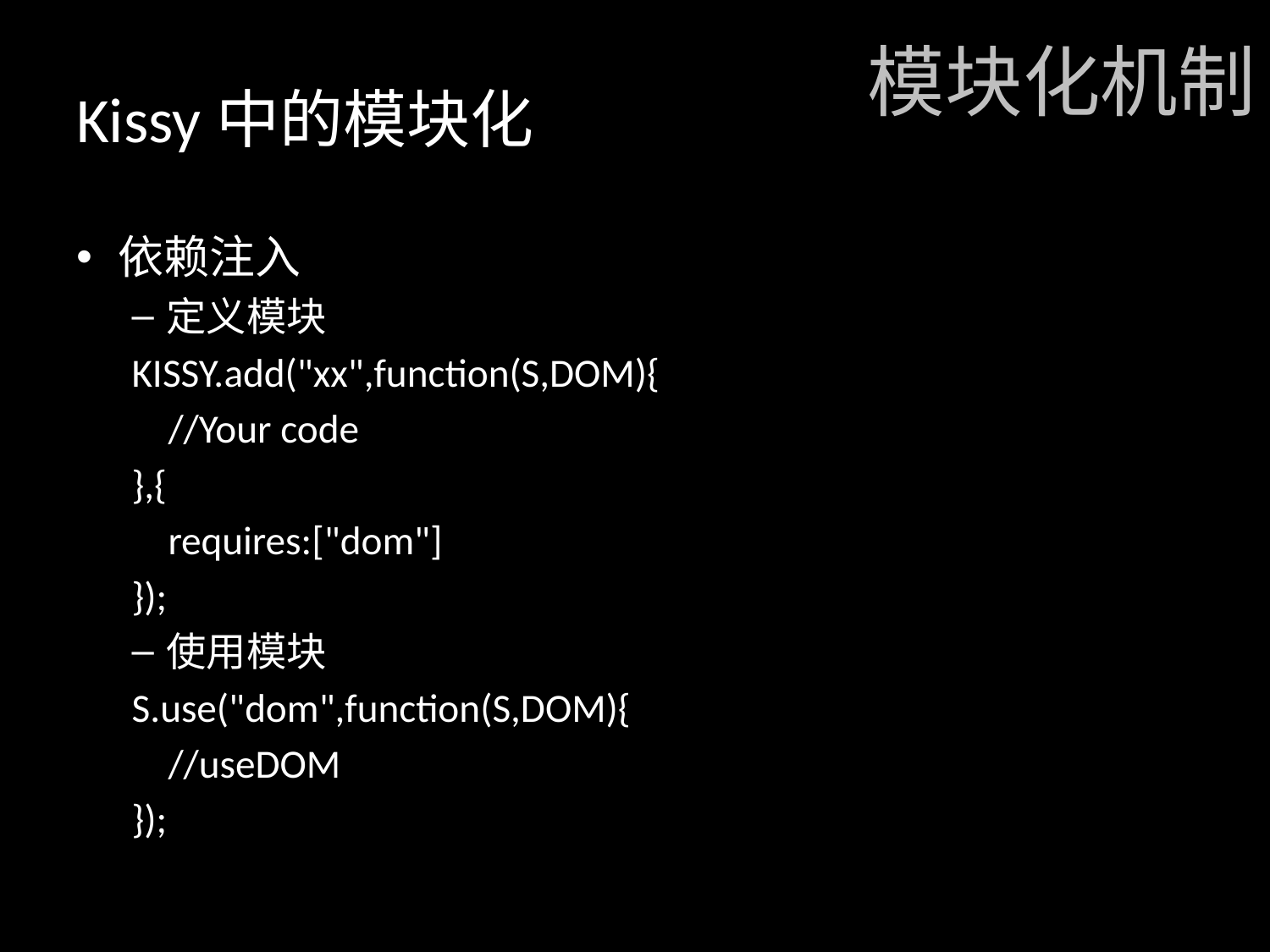

模块化机制
# Kissy中的模块化
依赖注入
定义模块
	KISSY.add("xx",function(S,DOM){
	    //Your code
	},{
	    requires:["dom"]
	});
使用模块
	S.use("dom",function(S,DOM){
	    //useDOM
	});